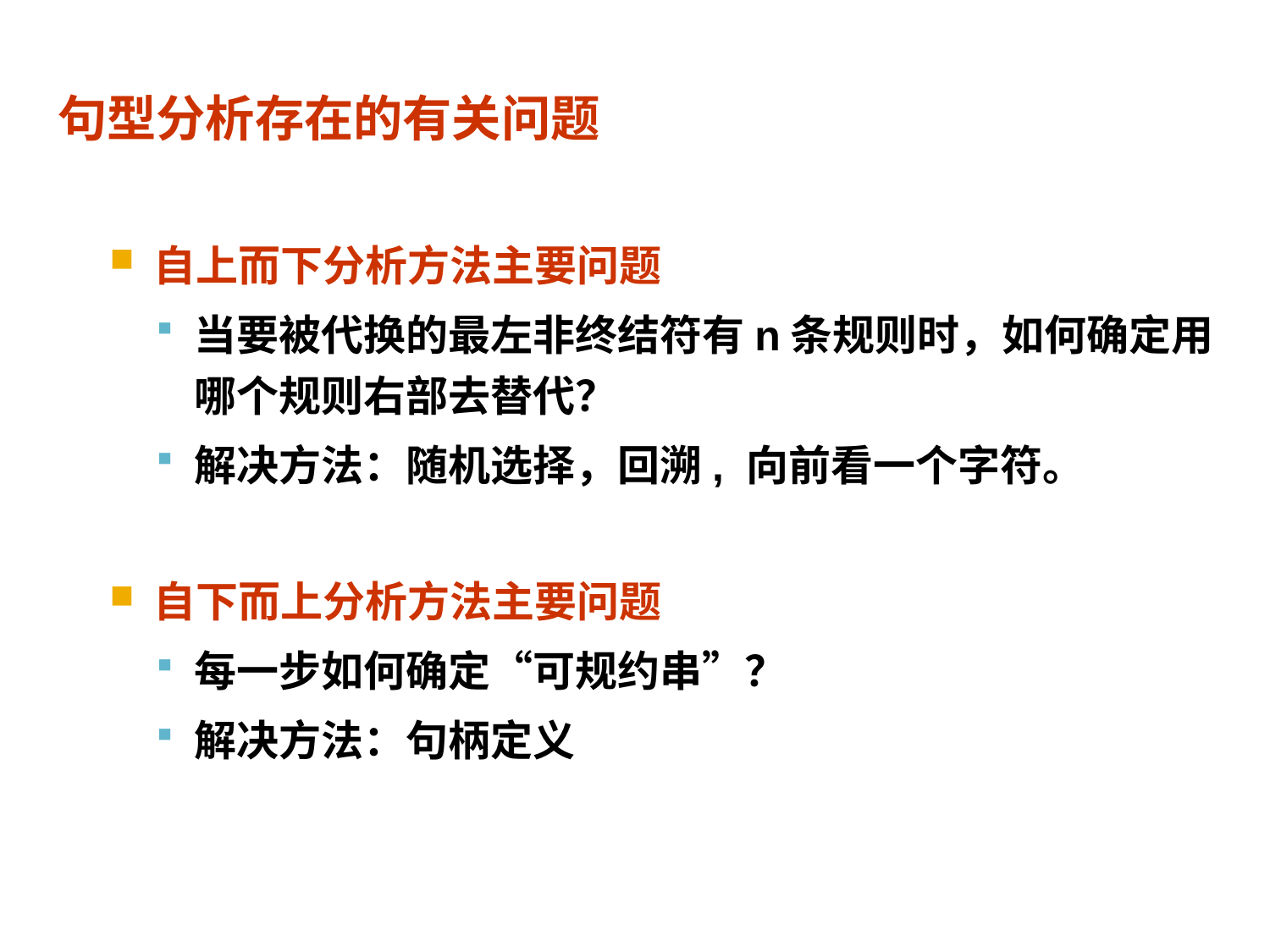

句型分析存在的有关问题
自上而下分析方法主要问题
当要被代换的最左非终结符有n条规则时，如何确定用哪个规则右部去替代？
解决方法：随机选择，回溯, 向前看一个字符。

自下而上分析方法主要问题
每一步如何确定“可规约串”？
解决方法：句柄定义